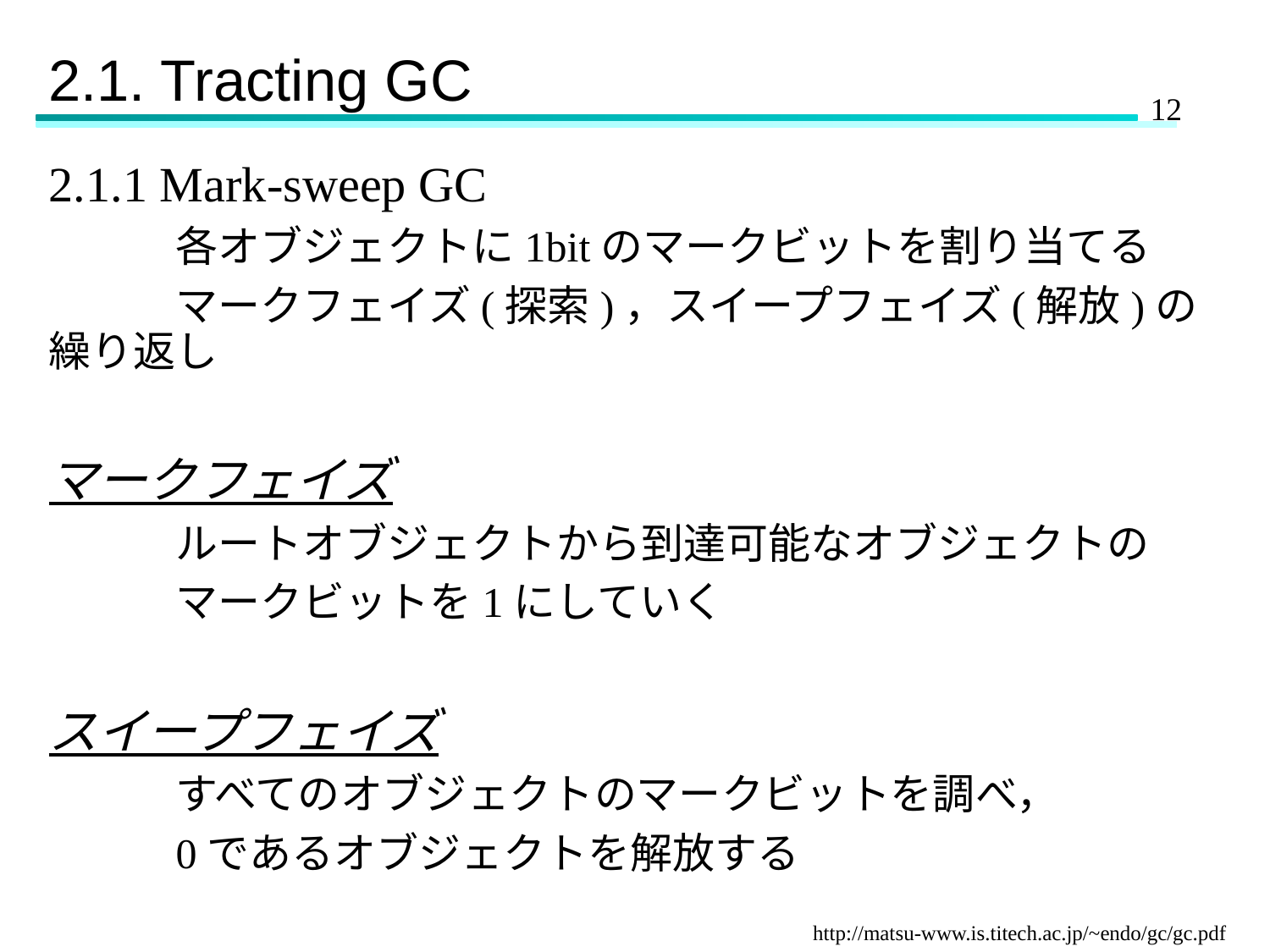

# 2.1. Tracting GC
2.1.1 Mark-sweep GC
	各オブジェクトに1bitのマークビットを割り当てる
	マークフェイズ(探索)，スイープフェイズ(解放)の繰り返し

マークフェイズ
	ルートオブジェクトから到達可能なオブジェクトの
	マークビットを1にしていく

スイープフェイズ
	すべてのオブジェクトのマークビットを調べ，
	0であるオブジェクトを解放する
http://matsu-www.is.titech.ac.jp/~endo/gc/gc.pdf